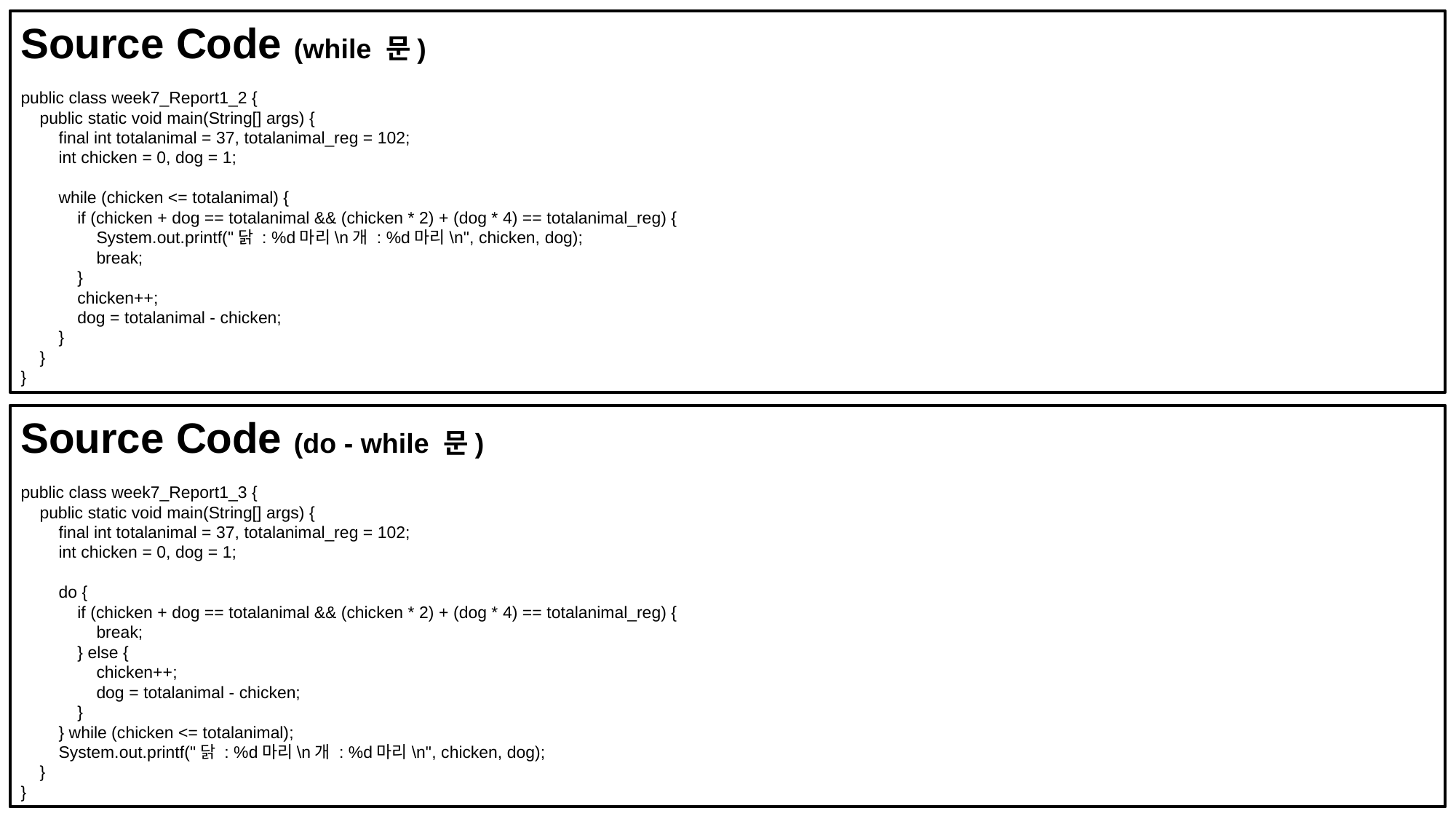

Source Code (while 문)

public class week7_Report1_2 {
    public static void main(String[] args) {
        final int totalanimal = 37, totalanimal_reg = 102;
        int chicken = 0, dog = 1;

        while (chicken <= totalanimal) {
            if (chicken + dog == totalanimal && (chicken * 2) + (dog * 4) == totalanimal_reg) {
                System.out.printf("닭 : %d마리\n개 : %d마리\n", chicken, dog);
                break;
            }
            chicken++;
            dog = totalanimal - chicken;
        }
    }
}
Source Code (do - while 문)

public class week7_Report1_3 {
    public static void main(String[] args) {
        final int totalanimal = 37, totalanimal_reg = 102;
        int chicken = 0, dog = 1;

        do {
            if (chicken + dog == totalanimal && (chicken * 2) + (dog * 4) == totalanimal_reg) {
                break;
            } else {
                chicken++;
                dog = totalanimal - chicken;
            }
        } while (chicken <= totalanimal);
        System.out.printf("닭 : %d마리\n개 : %d마리\n", chicken, dog);
    }
}